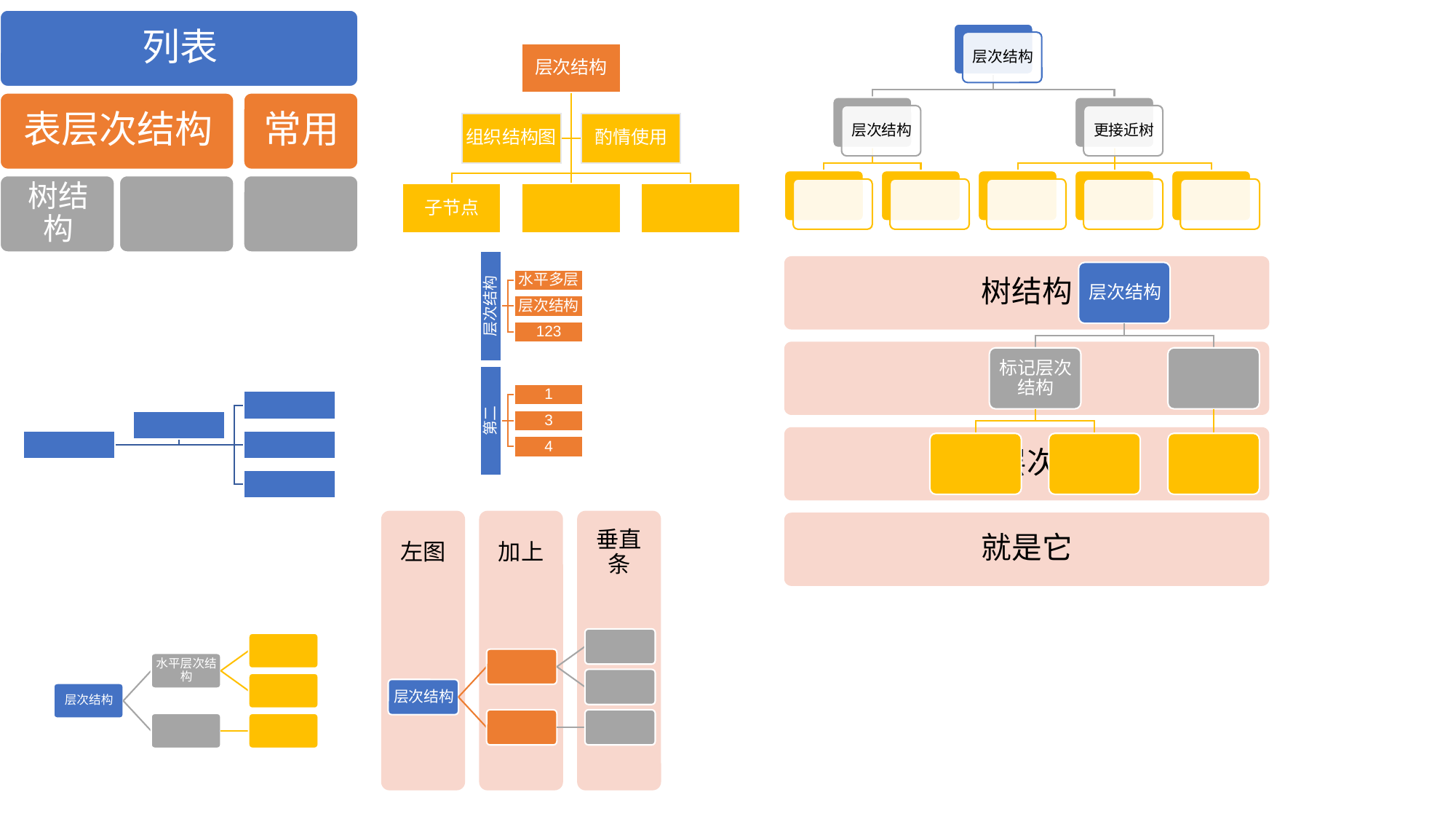

层次结构
层次结构

更接近树

列表
表层次结构
树结构

常用

层次结构
子节点

组织结构图
酌情使用

层次结构
水平多层
层次结构
123
第二
1
3
4
就是它
层次
加上
树结构
层次结构
标记层次结构

垂直条
加上
左图
层次结构

层次结构

水平层次结构